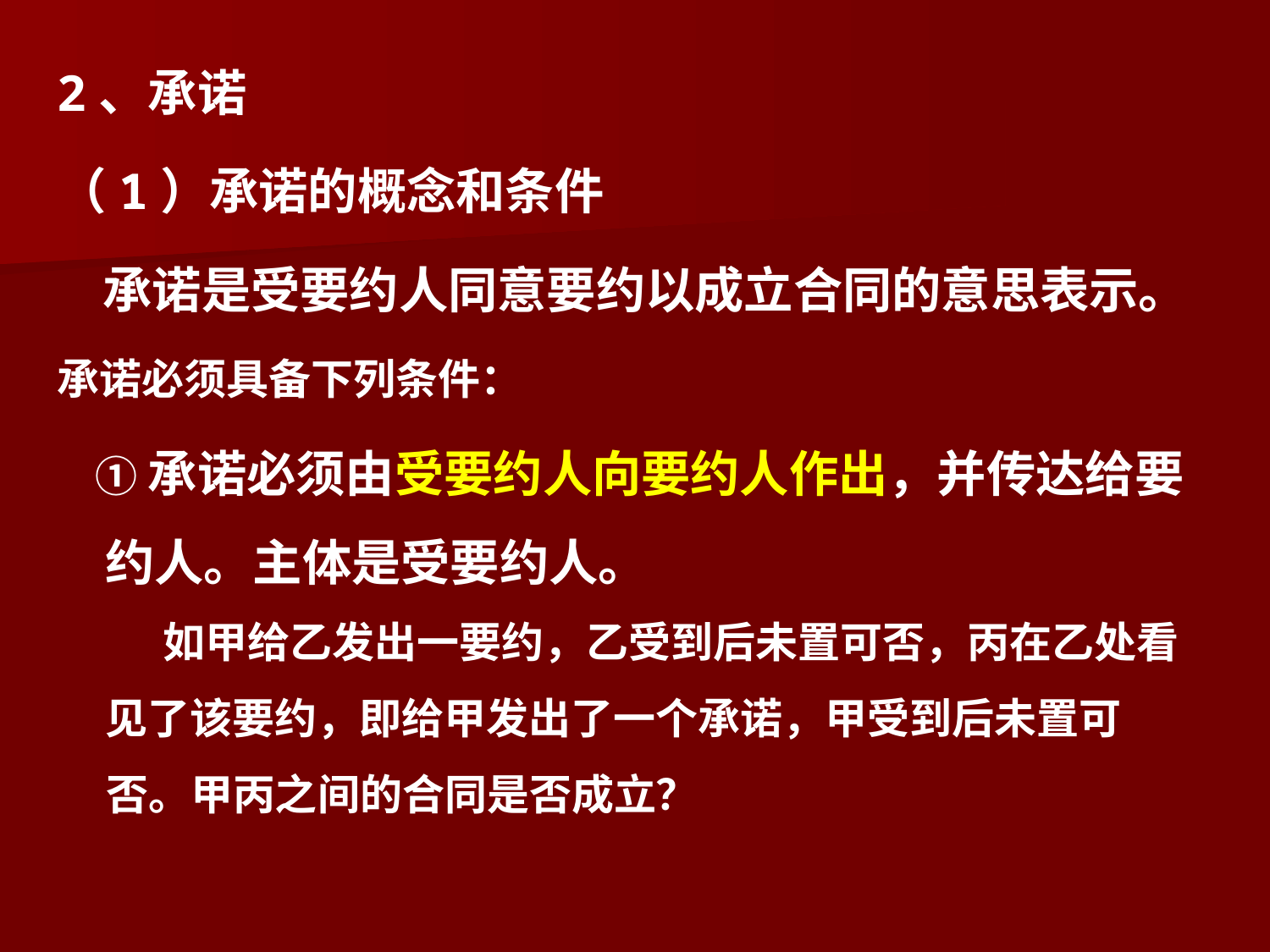

2、承诺
（1）承诺的概念和条件
   承诺是受要约人同意要约以成立合同的意思表示。
承诺必须具备下列条件：
    ①承诺必须由受要约人向要约人作出，并传达给要约人。主体是受要约人。
          如甲给乙发出一要约，乙受到后未置可否，丙在乙处看见了该要约，即给甲发出了一个承诺，甲受到后未置可
    否。甲丙之间的合同是否成立？

25